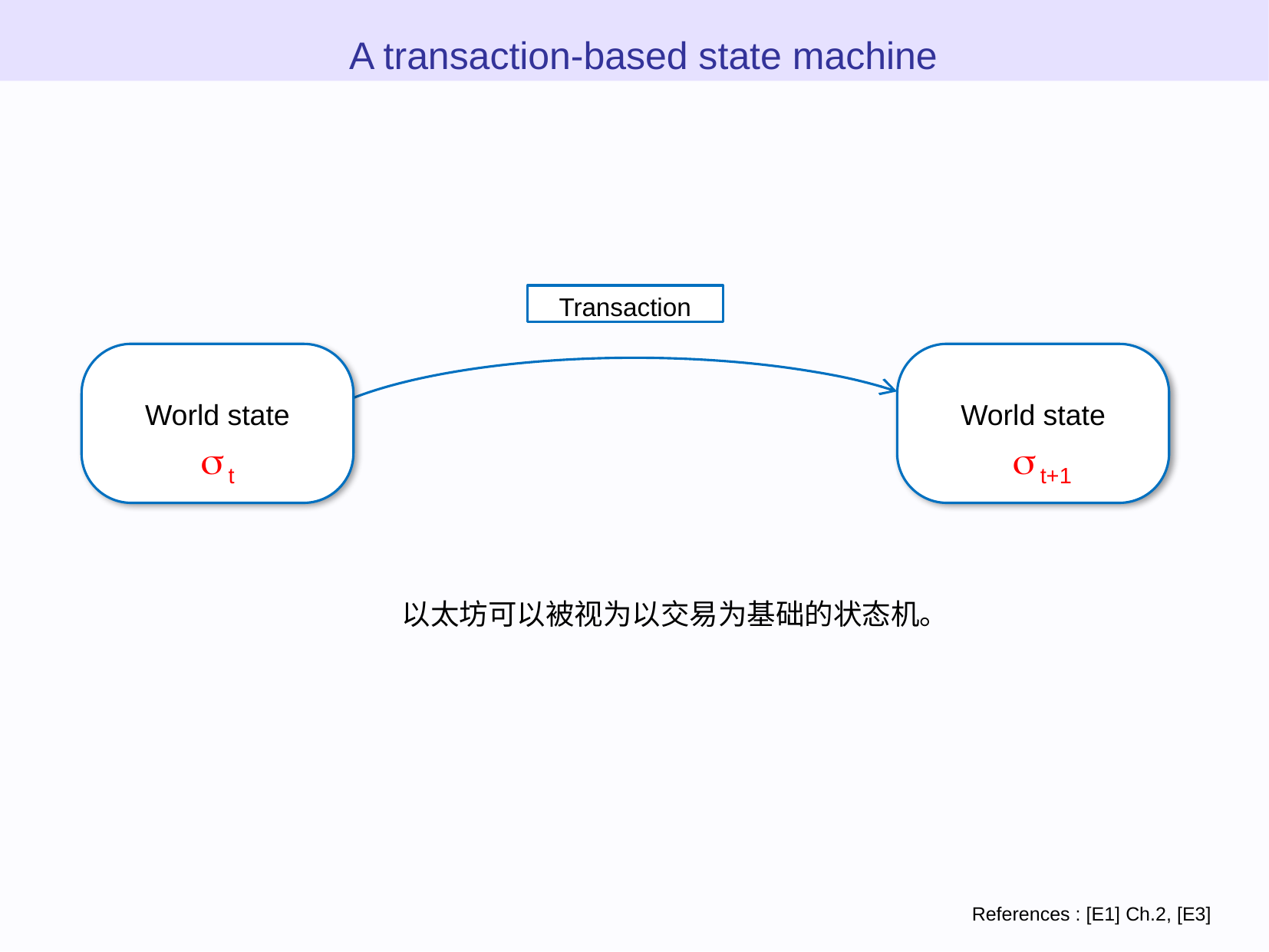

A transaction-based state machine

Transaction

World state
World state
σ t
σ t+1
以太坊可以被视为以交易为基础的状态机。
References : [E1] Ch.2, [E3]